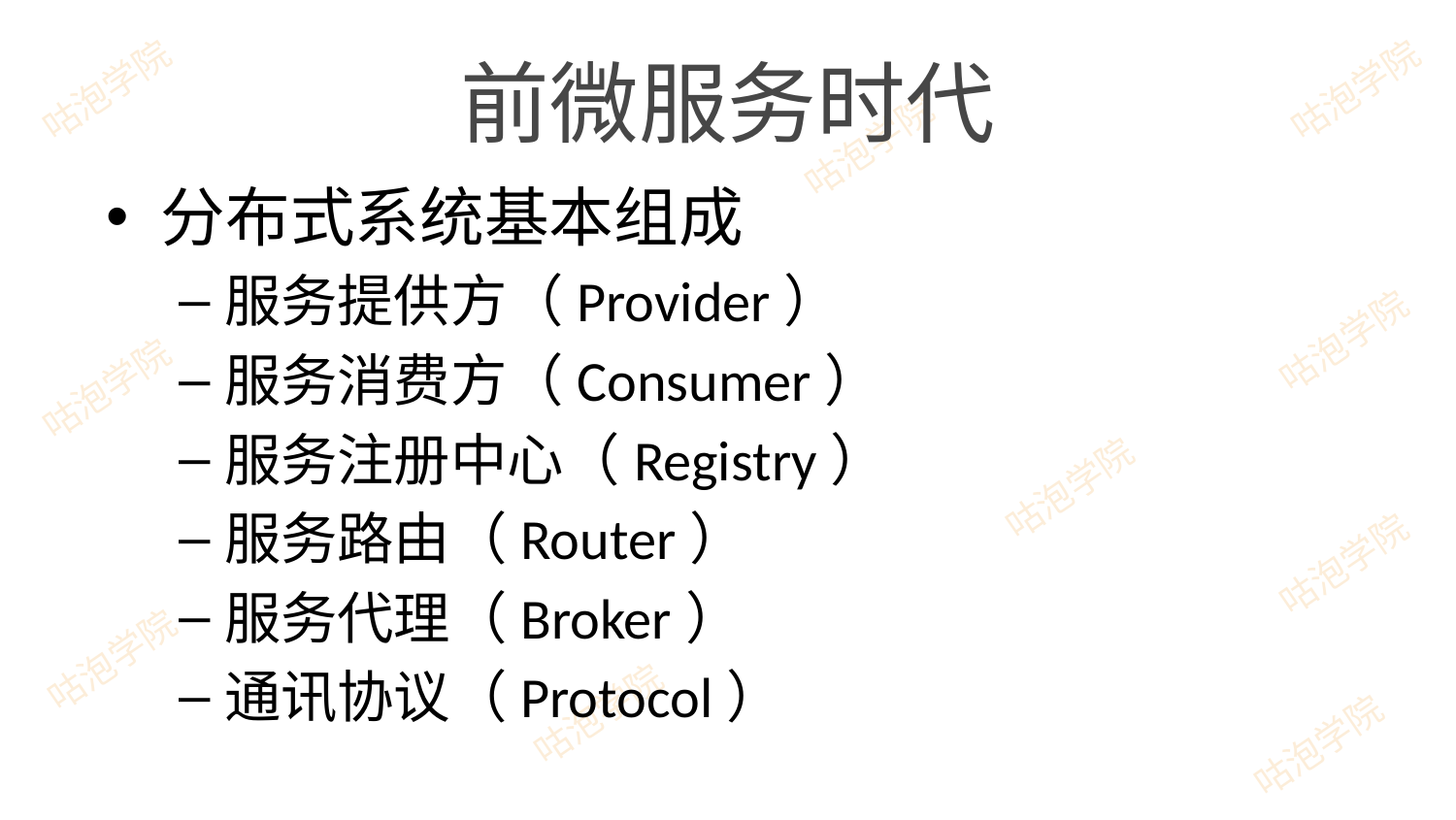

# 前微服务时代
分布式系统基本组成
服务提供方（Provider）
服务消费方（Consumer）
服务注册中心（Registry）
服务路由（Router）
服务代理（Broker）
通讯协议（Protocol）